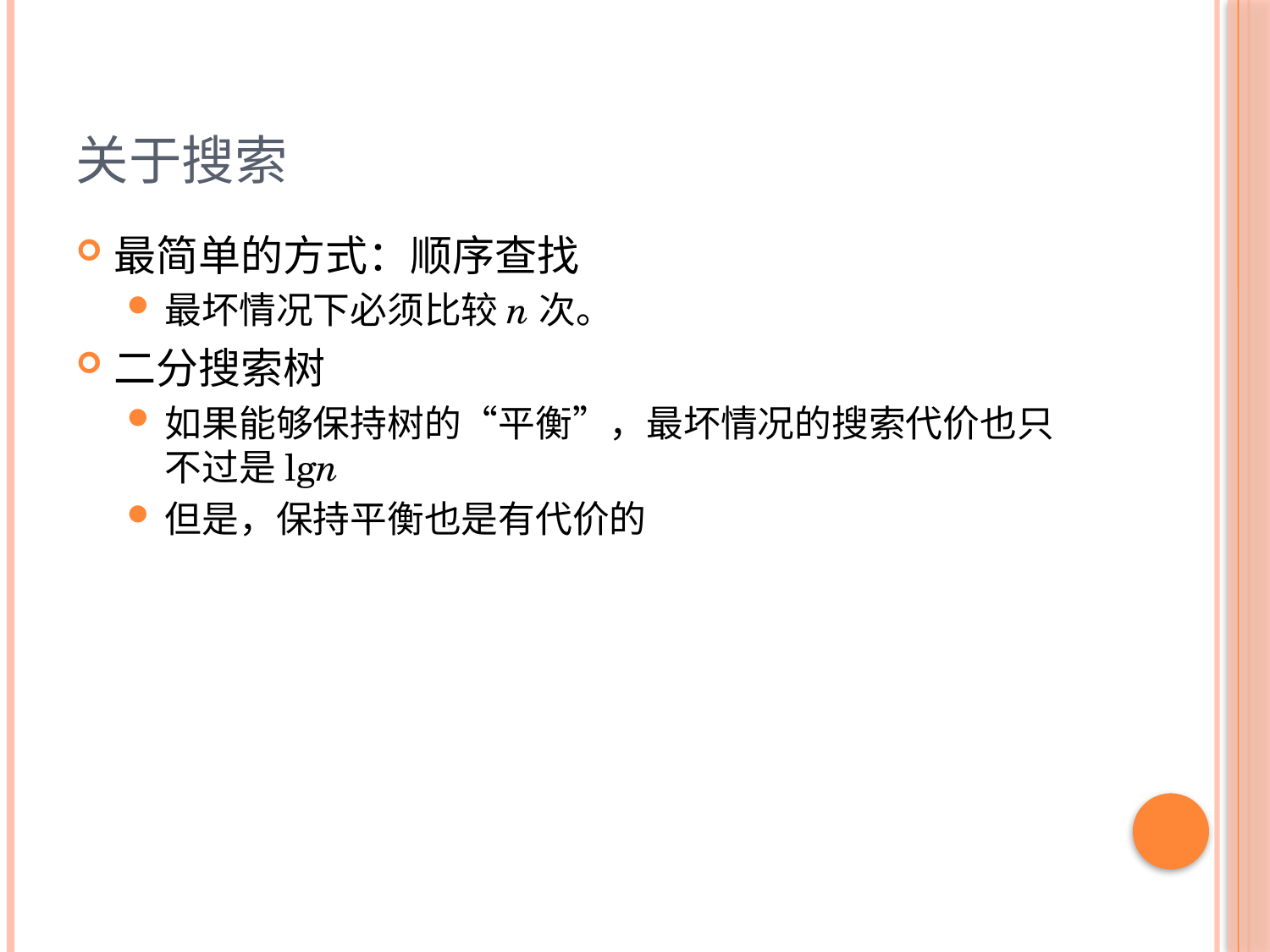

# 关于搜索
最简单的方式：顺序查找
最坏情况下必须比较n次。
二分搜索树
如果能够保持树的“平衡”，最坏情况的搜索代价也只不过是lgn
但是，保持平衡也是有代价的